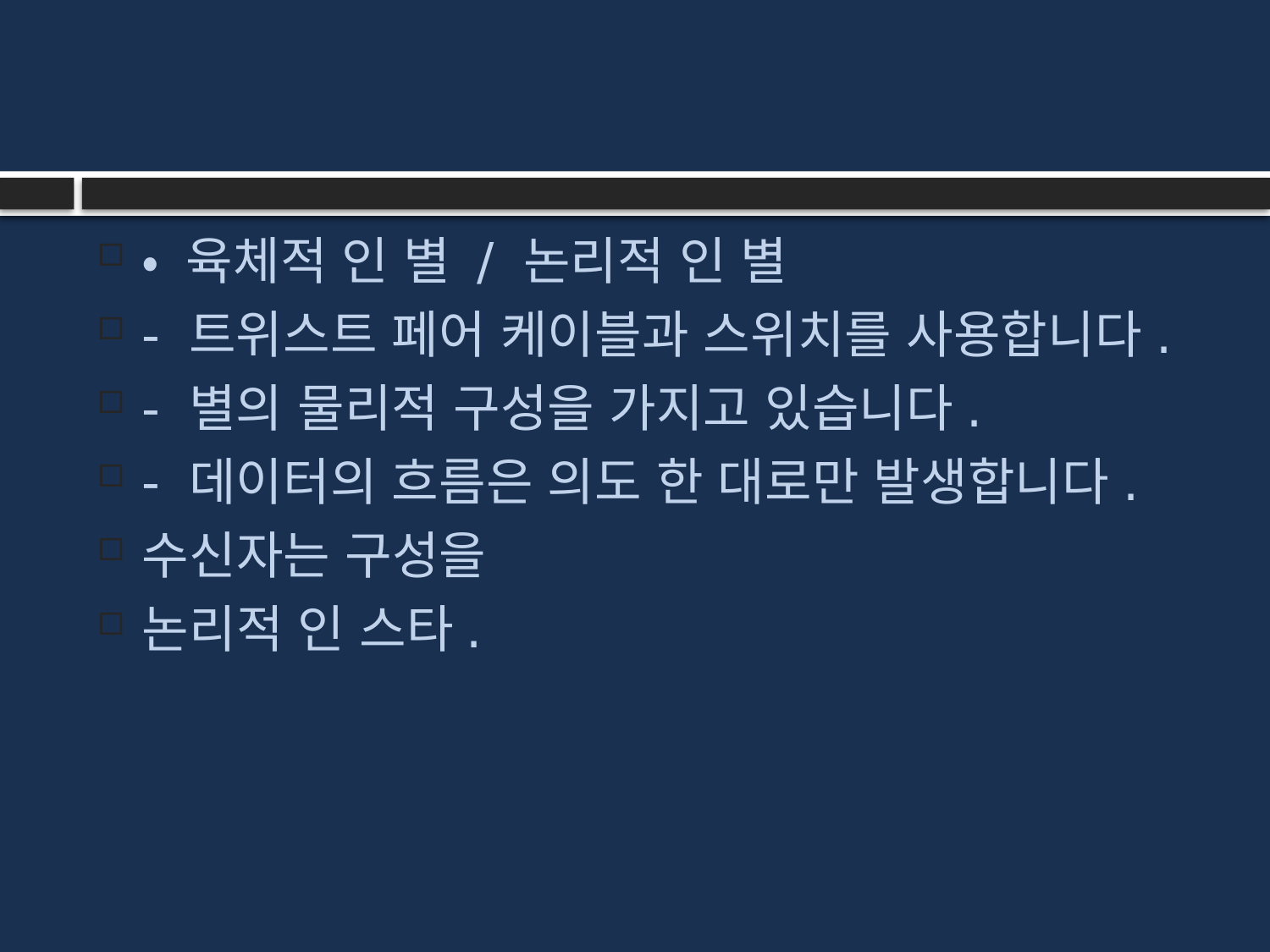

#
• 육체적 인 별 / 논리적 인 별
- 트위스트 페어 케이블과 스위치를 사용합니다.
- 별의 물리적 구성을 가지고 있습니다.
- 데이터의 흐름은 의도 한 대로만 발생합니다.
수신자는 구성을
논리적 인 스타.